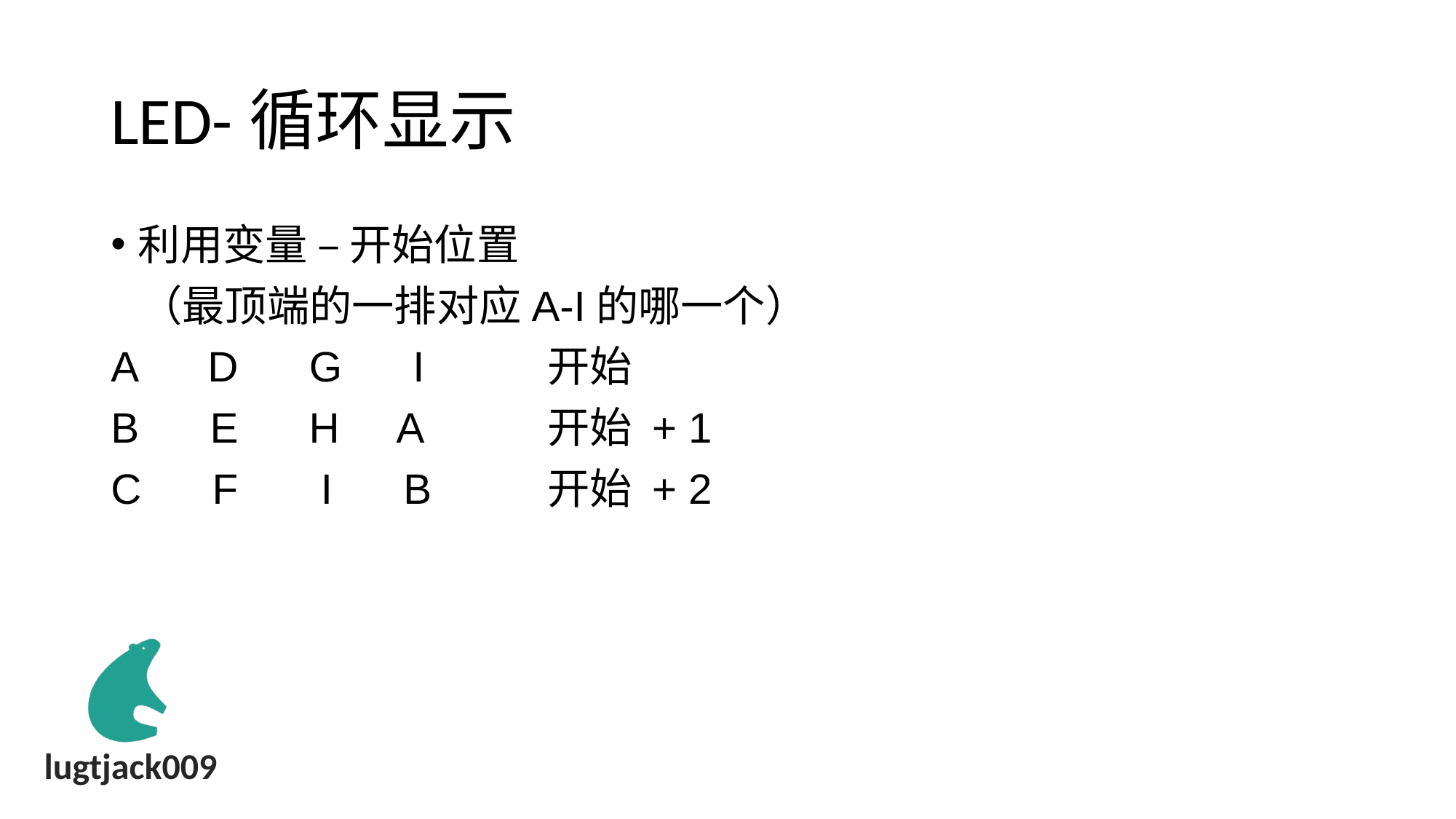

# LED-循环显示
利用变量 – 开始位置
  （最顶端的一排对应A-I的哪一个）
A      D      G      I      	开始
B      E      H     A    	开始 + 1
C      F       I      B     	开始 + 2